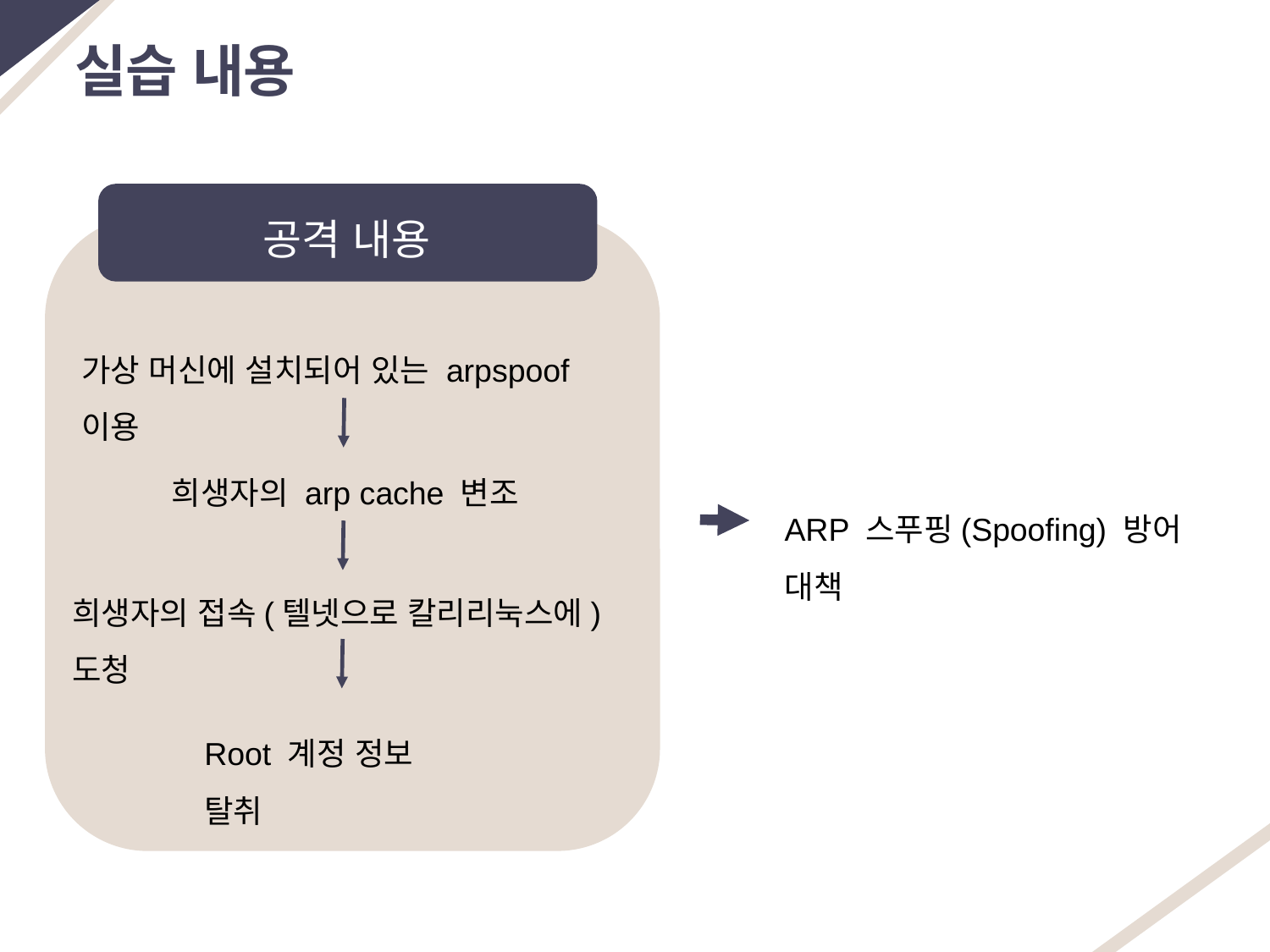

실습 내용
공격 내용

가상 머신에 설치되어 있는 arpspoof 이용
희생자의 arp cache 변조
희생자의 접속(텔넷으로 칼리리눅스에) 도청
Root 계정 정보 탈취
ARP 스푸핑(Spoofing) 방어 대책